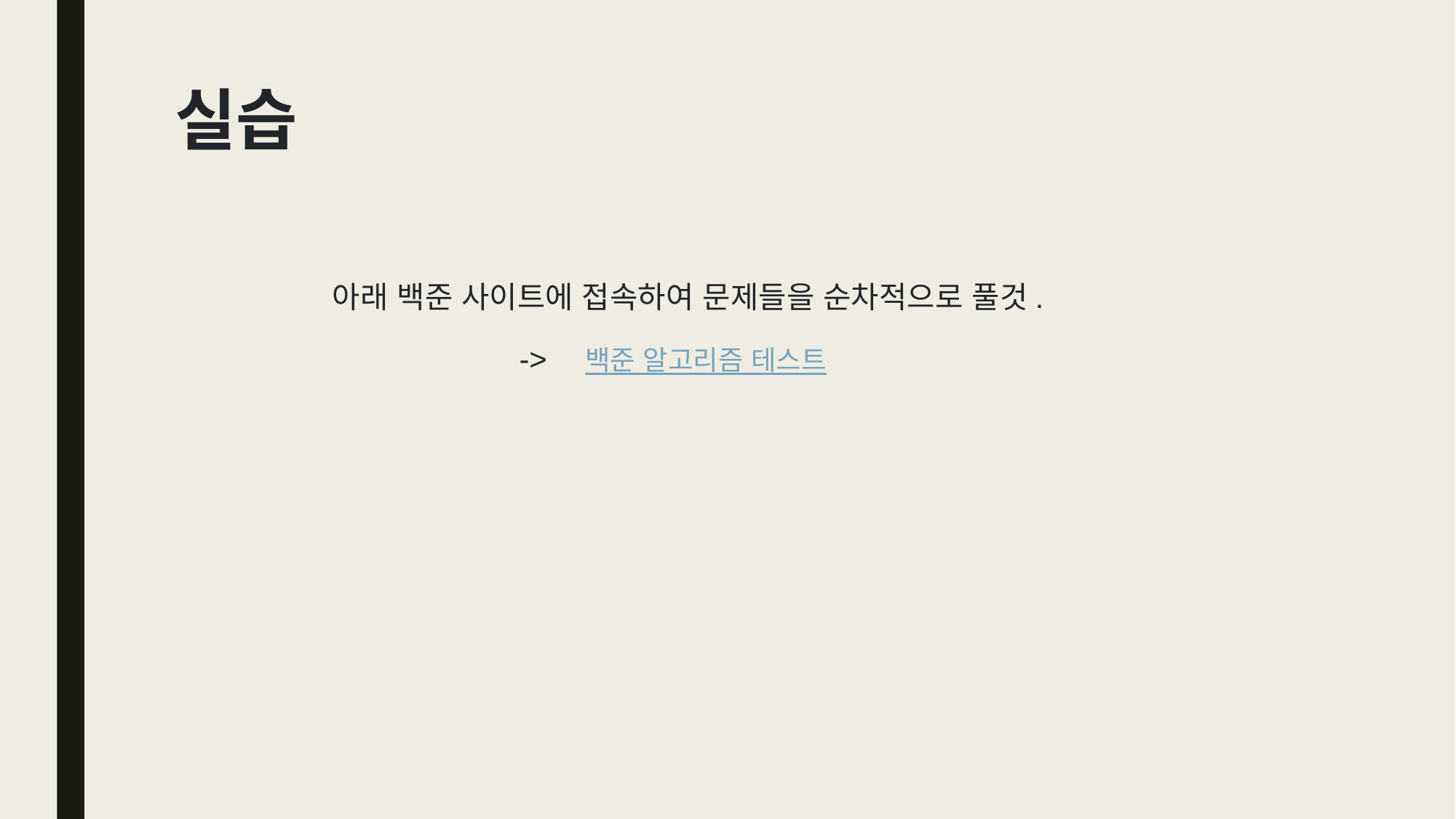

# 실습
아래 백준 사이트에 접속하여 문제들을 순차적으로 풀것.
->
백준 알고리즘 테스트